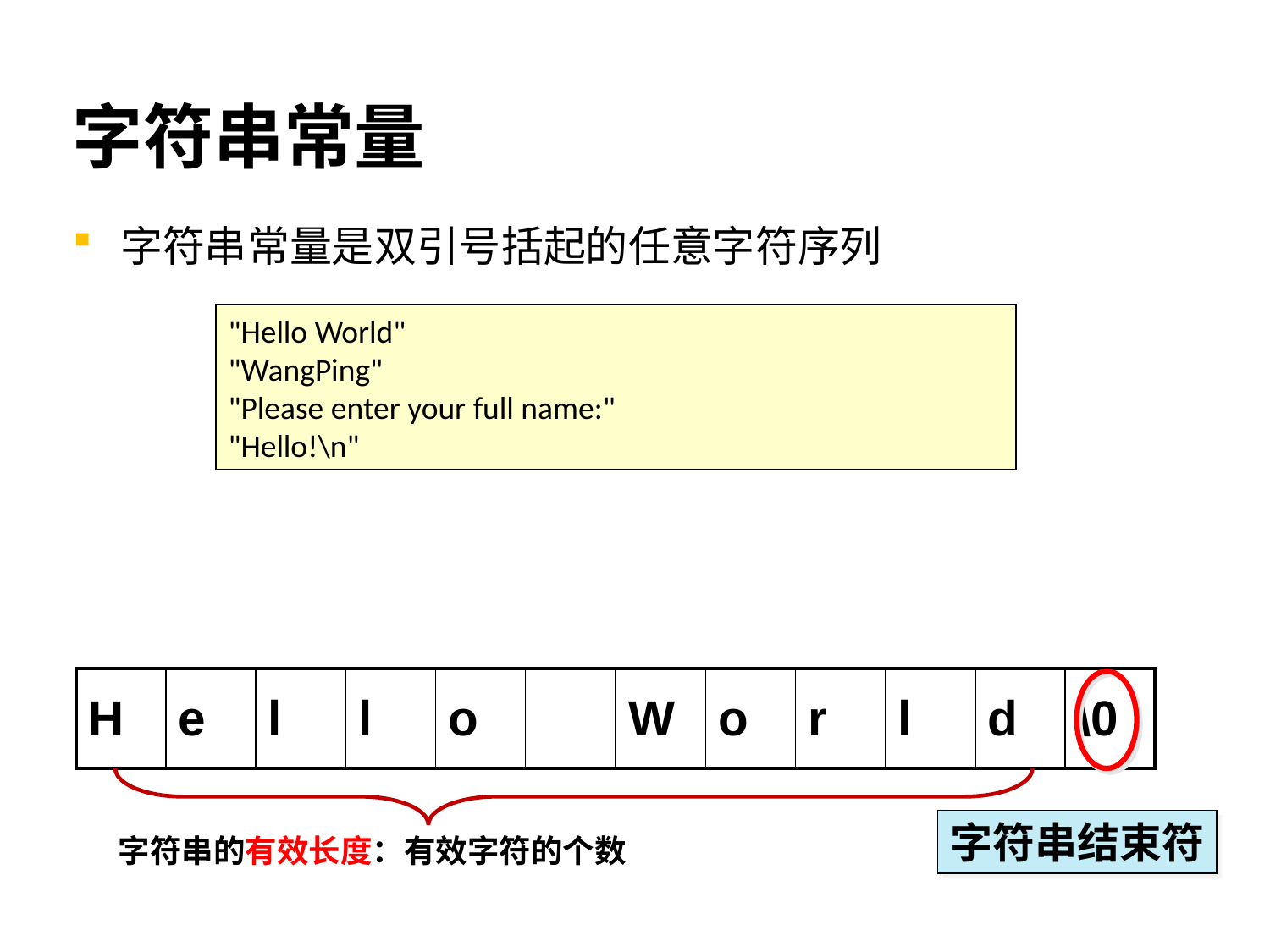

# 字符串常量
字符串常量是双引号括起的任意字符序列

"Hello World"
"WangPing"
"Please enter your full name:"
"Hello!\n"

| H | e | l | l | o |  | W | o | r | l | d | \0 |
| --- | --- | --- | --- | --- | --- | --- | --- | --- | --- | --- | --- |

字符串结束符
字符串的有效长度：有效字符的个数